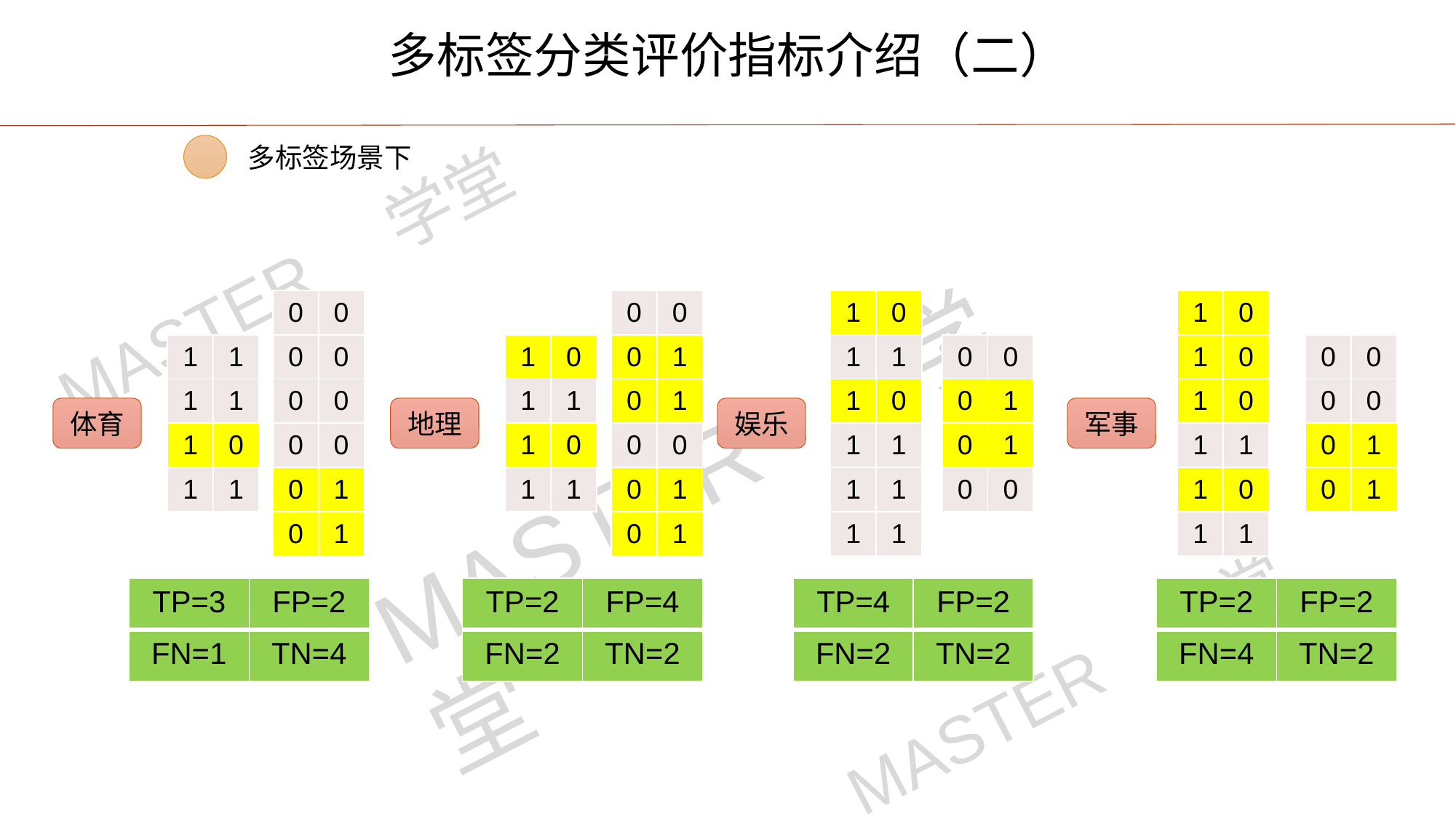

多标签分类评价指标介绍（二）
多标签场景下

| 1 | 0 |
| --- | --- |
| 1 | 0 |
| 1 | 0 |
| 1 | 1 |
| 1 | 0 |
| 1 | 1 |
| 0 | 0 |
| --- | --- |
| 0 | 0 |
| 0 | 0 |
| 0 | 0 |
| 0 | 1 |
| 0 | 1 |
| 0 | 0 |
| --- | --- |
| 0 | 1 |
| 0 | 1 |
| 0 | 0 |
| 0 | 1 |
| 0 | 1 |
| 1 | 0 |
| --- | --- |
| 1 | 1 |
| 1 | 0 |
| 1 | 1 |
| 1 | 1 |
| 1 | 1 |
| 0 | 0 |
| --- | --- |
| 0 | 1 |
| 0 | 1 |
| 0 | 0 |
| 0 | 0 |
| --- | --- |
| 0 | 0 |
| 0 | 1 |
| 0 | 1 |
| 1 | 1 |
| --- | --- |
| 1 | 1 |
| 1 | 0 |
| 1 | 1 |
| 1 | 0 |
| --- | --- |
| 1 | 1 |
| 1 | 0 |
| 1 | 1 |
体育
地理
娱乐
军事
| TP=3 | FP=2 |
| --- | --- |
| FN=1 | TN=4 |
| TP=2 | FP=4 |
| --- | --- |
| FN=2 | TN=2 |
| TP=4 | FP=2 |
| --- | --- |
| FN=2 | TN=2 |
| TP=2 | FP=2 |
| --- | --- |
| FN=4 | TN=2 |